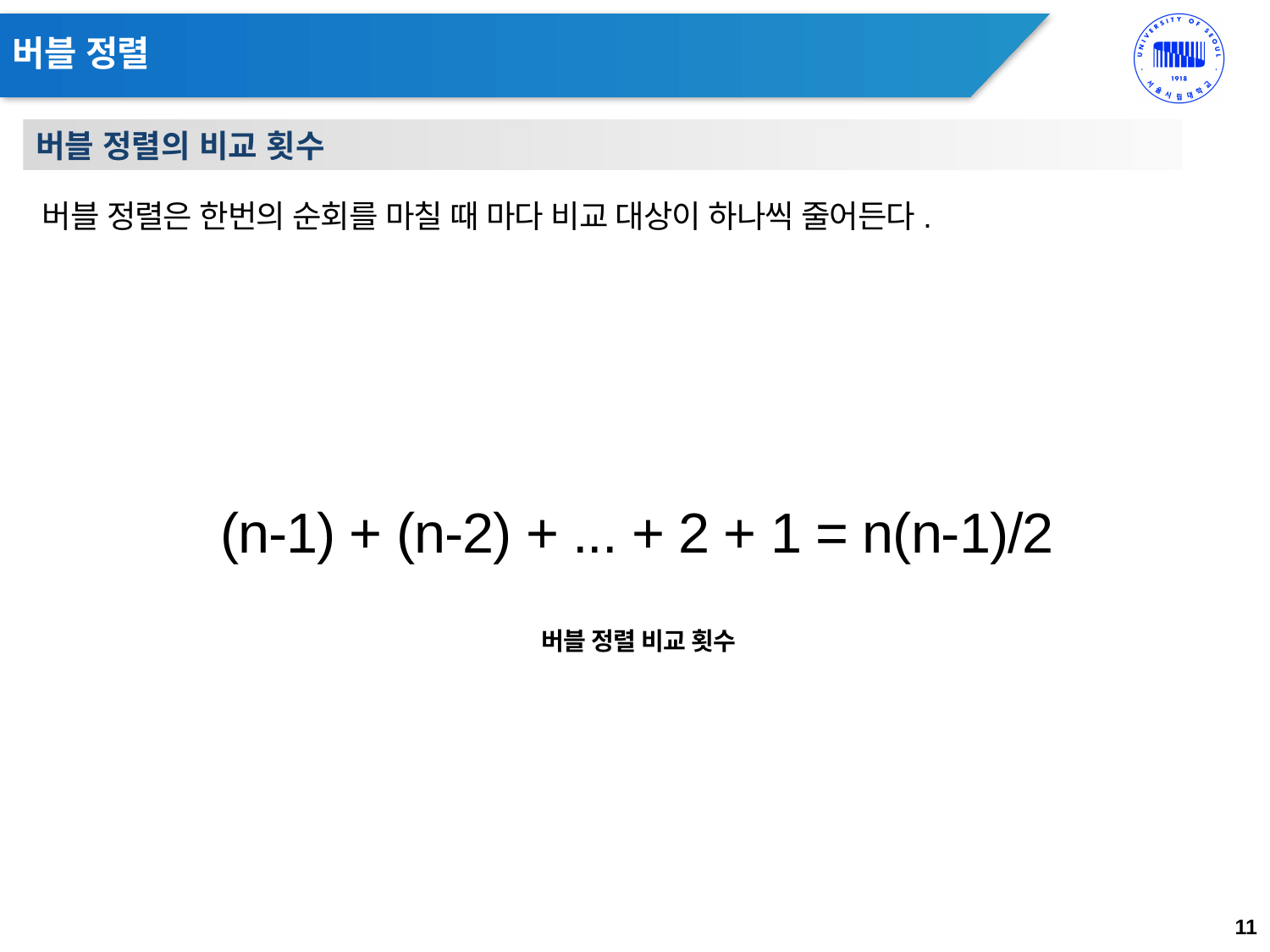

버블 정렬
버블 정렬의 비교 횟수
버블 정렬은 한번의 순회를 마칠 때 마다 비교 대상이 하나씩 줄어든다.

            (n-1) + (n-2) + ... + 2 + 1 = n(n-1)/2

버블 정렬 비교 횟수
11